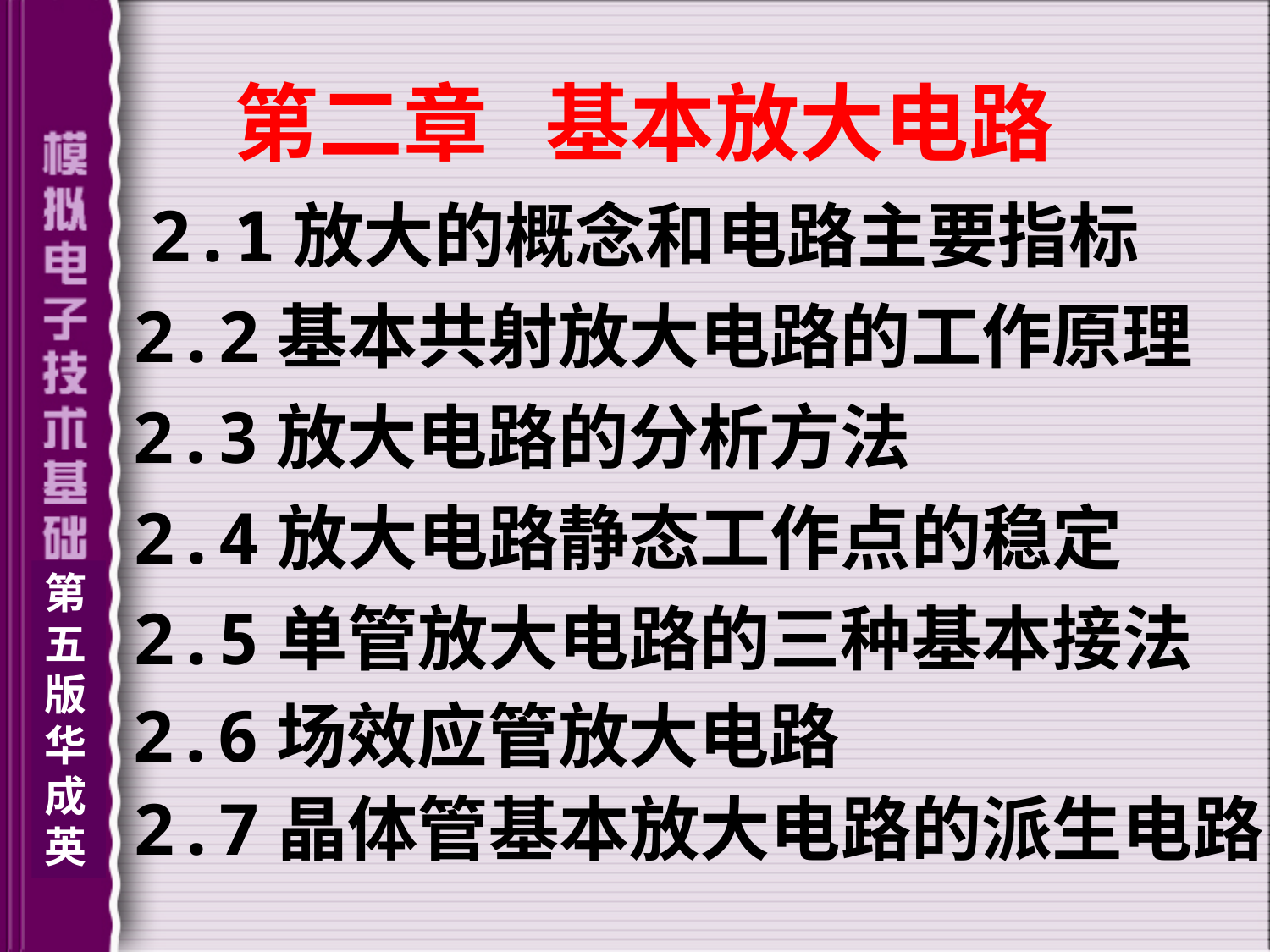

第二章   基本放大电路
2.1放大的概念和电路主要指标
2.2基本共射放大电路的工作原理
2.3放大电路的分析方法
2.4放大电路静态工作点的稳定
第五版华成英
2.5单管放大电路的三种基本接法
2.6场效应管放大电路
2.7晶体管基本放大电路的派生电路